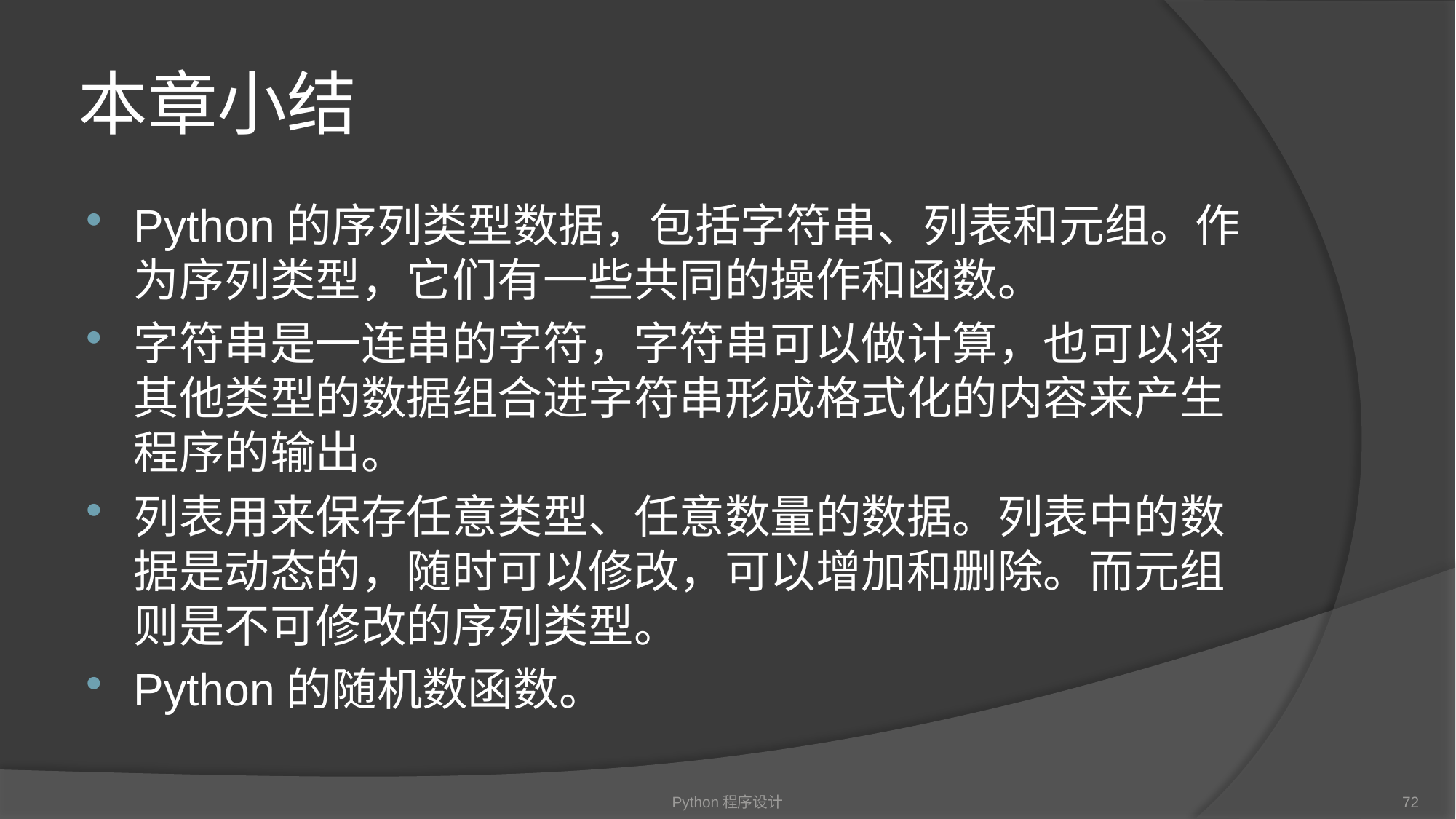

# 本章小结
Python的序列类型数据，包括字符串、列表和元组。作为序列类型，它们有一些共同的操作和函数。
字符串是一连串的字符，字符串可以做计算，也可以将其他类型的数据组合进字符串形成格式化的内容来产生程序的输出。
列表用来保存任意类型、任意数量的数据。列表中的数据是动态的，随时可以修改，可以增加和删除。而元组则是不可修改的序列类型。
Python的随机数函数。

Python程序设计
72